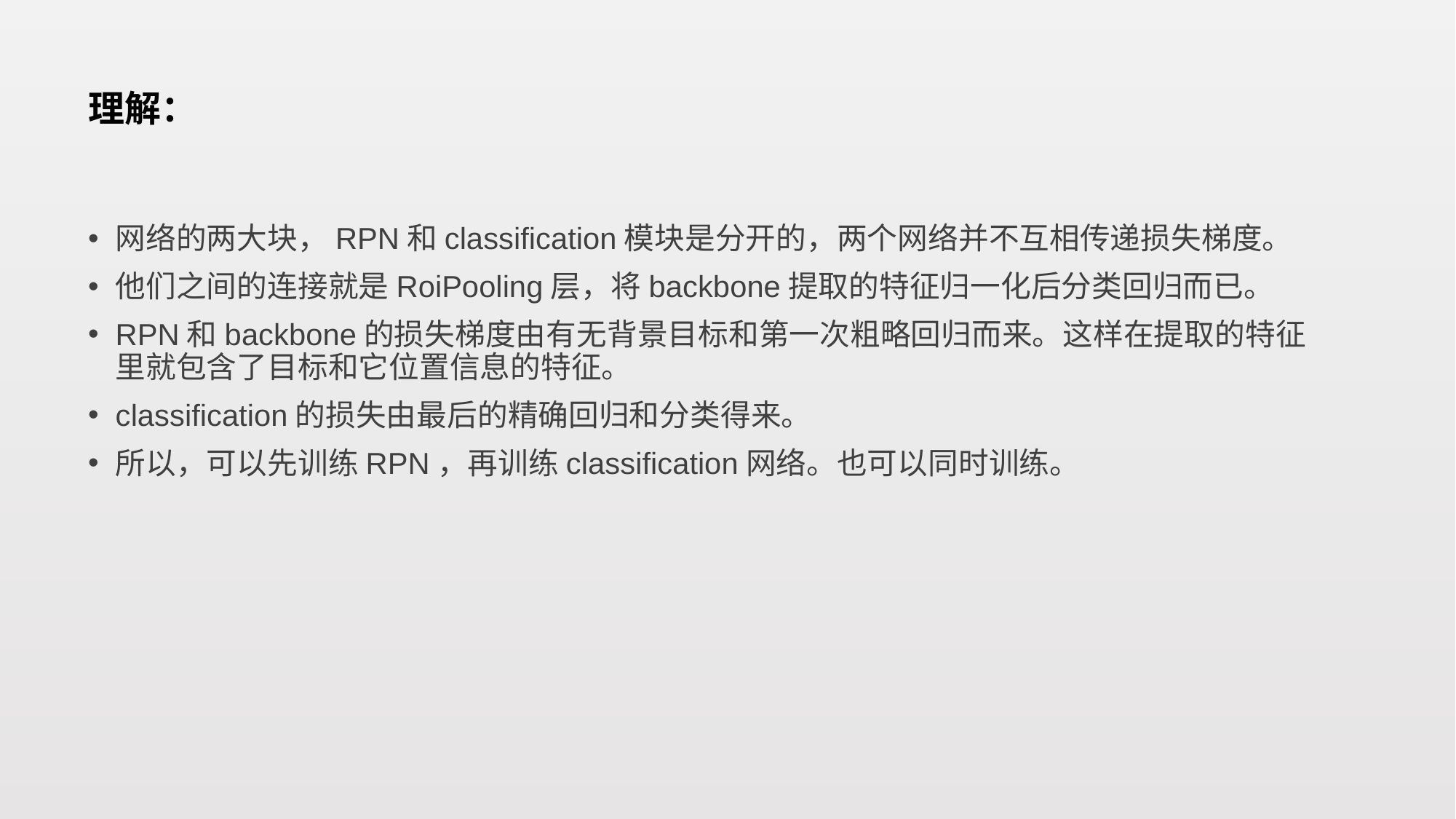

# 理解：
网络的两大块，RPN和classification模块是分开的，两个网络并不互相传递损失梯度。
他们之间的连接就是RoiPooling层，将backbone提取的特征归一化后分类回归而已。
RPN和backbone的损失梯度由有无背景目标和第一次粗略回归而来。这样在提取的特征里就包含了目标和它位置信息的特征。
classification的损失由最后的精确回归和分类得来。
所以，可以先训练RPN，再训练classification网络。也可以同时训练。